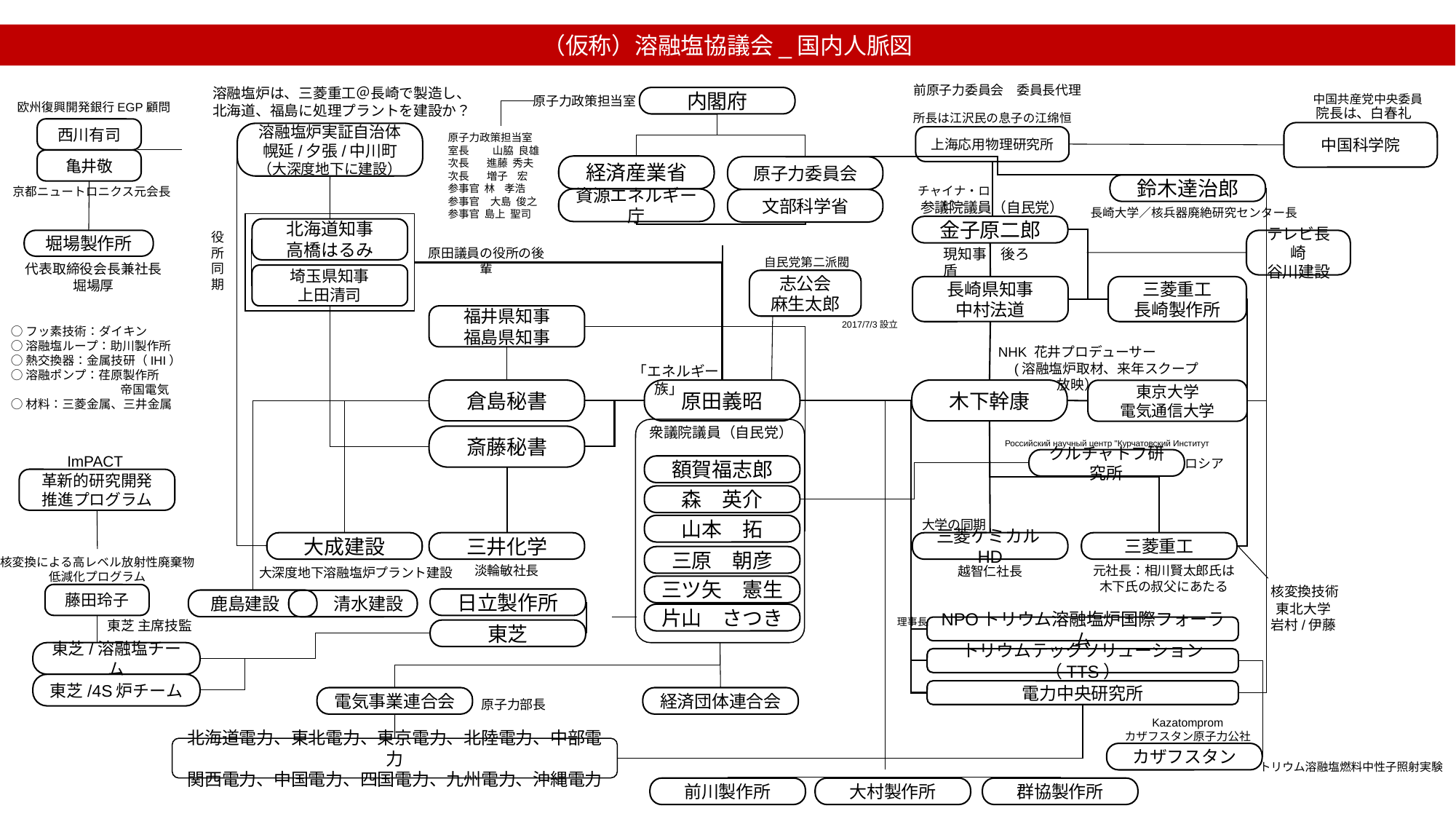

（仮称）溶融塩協議会_国内人脈図
前原子力委員会　委員長代理
溶融塩炉は、三菱重工＠長崎で製造し、
北海道、福島に処理プラントを建設か？
中国共産党中央委員
原子力政策担当室
内閣府
欧州復興開発銀行EGP顧問
院長は、白春礼
所長は江沢民の息子の江绵恒
西川有司
中国科学院
溶融塩炉実証自治体
幌延/夕張/中川町
（大深度地下に建設）
原子力政策担当室
室長 　　山脇  良雄
次長   　進藤  秀夫
次長   　増子    宏
参事官  林    孝浩
参事官　大島  俊之
参事官  島上  聖司
上海応用物理研究所
亀井敬
経済産業省
資源エネルギー庁
原子力委員会
文部科学省
鈴木達治郎
チャイナ・ロビー
京都ニュートロニクス元会長
参議院議員（自民党）
長崎大学／核兵器廃絶研究センター長

金子原二郎
北海道知事
高橋はるみ
役所
同期
堀場製作所
テレビ長崎
谷川建設
現知事　後ろ盾
原田議員の役所の後輩
自民党第二派閥
代表取締役会長兼社長
堀場厚
埼玉県知事
上田清司
志公会
麻生太郎
長崎県知事
中村法道
三菱重工
長崎製作所
福井県知事
福島県知事
2017/7/3設立
○フッ素技術：ダイキン
○溶融塩ループ：助川製作所
○熱交換器：金属技研（IHI）
○溶融ポンプ：荏原製作所
　　　　　　　　　帝国電気
○材料：三菱金属、三井金属
NHK 花井プロデューサー
　　　　(溶融塩炉取材、来年スクープ放映）

　「エネルギー族」
倉島秘書
原田義昭
木下幹康
東京大学
電気通信大学
衆議院議員（自民党）

斎藤秘書
Роcсийский научный центр "Курчатовский Институт
ImPACT
クルチャトフ研究所
ロシア
額賀福志郎
革新的研究開発
推進プログラム
森　英介
大学の同期
山本　拓
大成建設
三井化学
三菱ケミカルHD
三菱重工
三原　朝彦
核変換による高レベル放射性廃棄物
低減化プログラム
淡輪敏社長
元社長：相川賢太郎氏は
木下氏の叔父にあたる
越智仁社長
大深度地下溶融塩炉プラント建設
三ツ矢　憲生
核変換技術
藤田玲子
日立製作所
 鹿島建設
清水建設
東北大学
岩村/伊藤
片山　さつき
理事長
東芝 主席技監
NPOトリウム溶融塩炉国際フォーラム
東芝
東芝/溶融塩チーム
トリウムテックソリューション（TTS）
東芝/4S炉チーム
電力中央研究所
電気事業連合会
経済団体連合会
原子力部長
Kazatomprom
カザフスタン原子力公社
北海道電力、東北電力、東京電力、北陸電力、中部電力
関西電力、中国電力、四国電力、九州電力、沖縄電力
カザフスタン
トリウム溶融塩燃料中性子照射実験
前川製作所
大村製作所
群協製作所